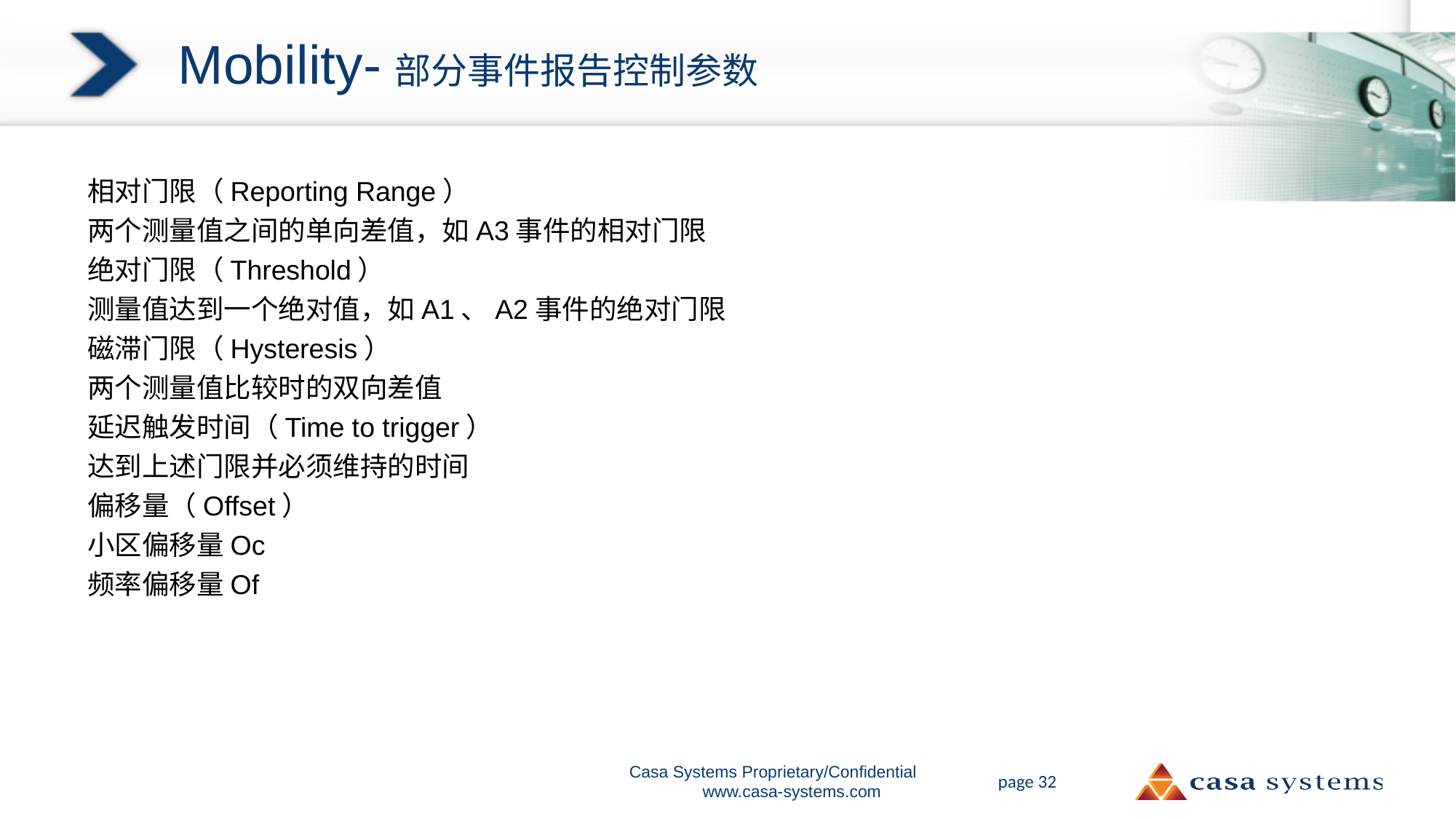

# Mobility-部分事件报告控制参数
相对门限（Reporting Range）
两个测量值之间的单向差值，如A3事件的相对门限
绝对门限（Threshold）
测量值达到一个绝对值，如A1、A2事件的绝对门限
磁滞门限（Hysteresis）
两个测量值比较时的双向差值
延迟触发时间（Time to trigger）
达到上述门限并必须维持的时间
偏移量（Offset）
小区偏移量Oc
频率偏移量Of
Casa Systems Proprietary/Confidential            www.casa-systems.com
page 32